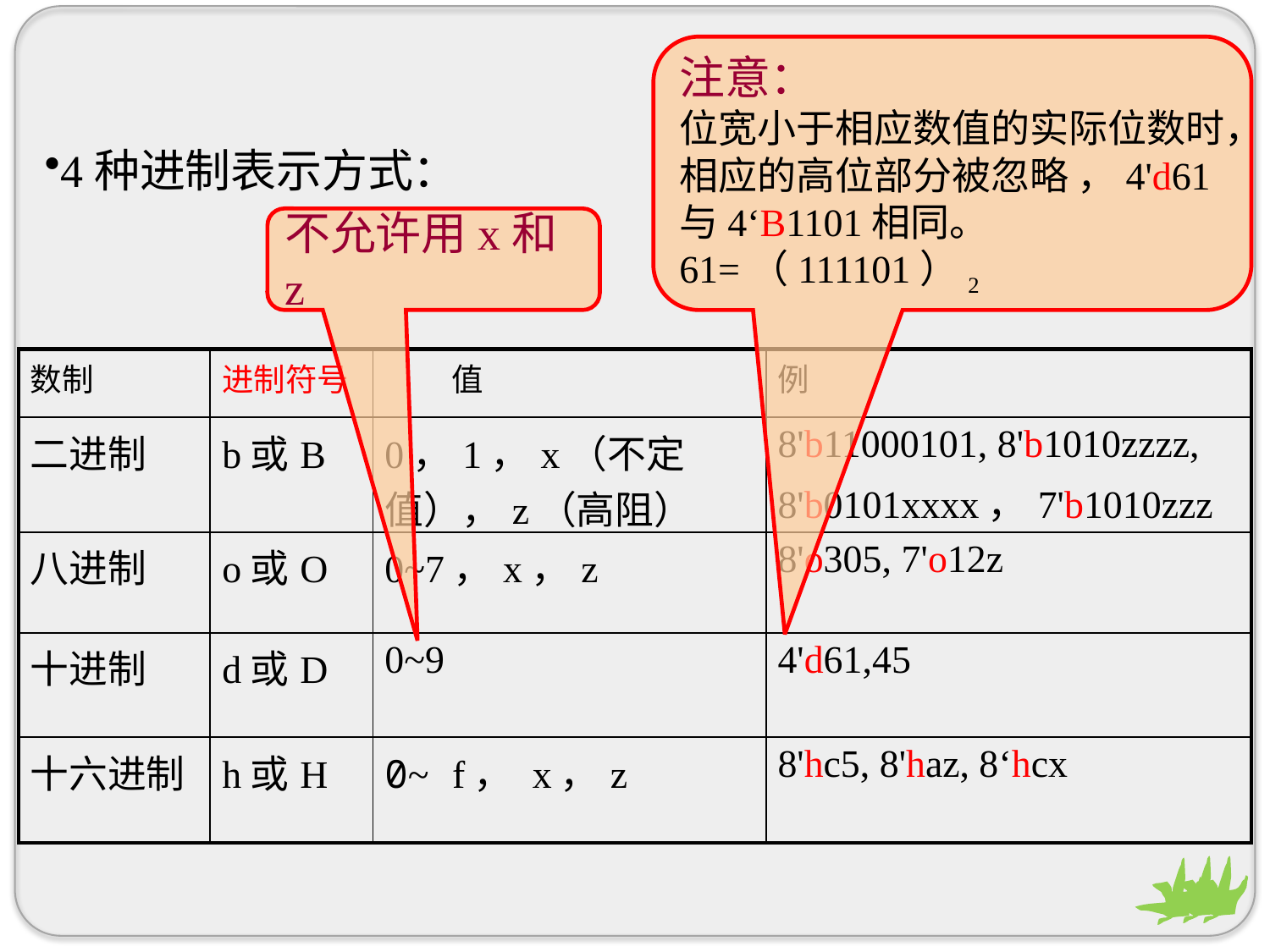

注意：
位宽小于相应数值的实际位数时，相应的高位部分被忽略 ，4'd61与4‘B1101相同。
61=（111101）2
4种进制表示方式：
不允许用x和z
| 数制 | 进制符号 | 值 | 例 |
| --- | --- | --- | --- |
| 二进制 | b或B | 0，1，x（不定值），z（高阻） | 8'b11000101, 8'b1010zzzz, 8'b0101xxxx，7'b1010zzz |
| 八进制 | o或O | 0~7，x，z | 8'o305, 7'o12z |
| 十进制 | d或D | 0~9 | 4'd61,45 |
| 十六进制 | h或H | 0~ f， x，z | 8'hc5, 8'haz, 8‘hcx |
22